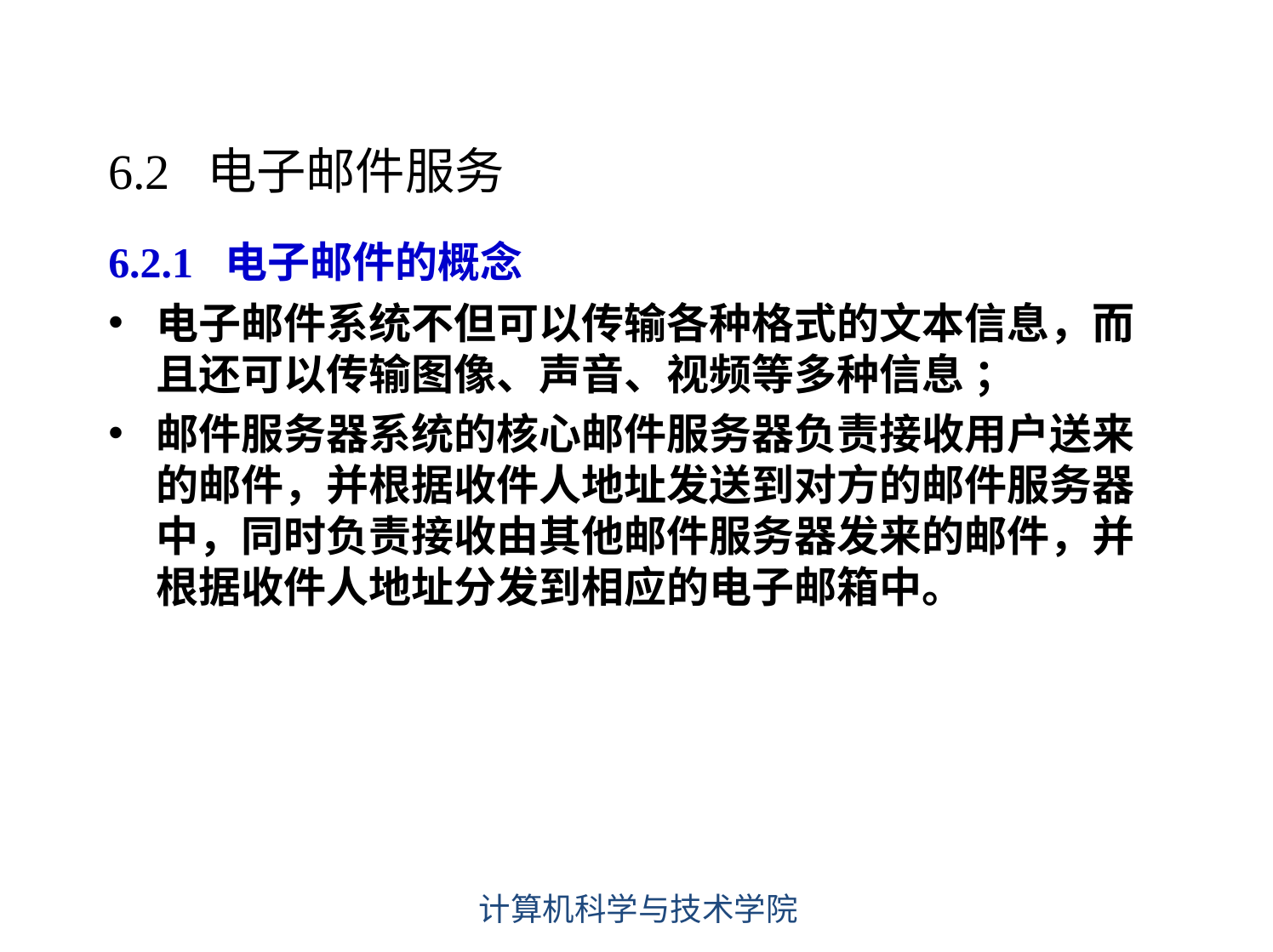

# 6.2  电子邮件服务
6.2.1  电子邮件的概念
电子邮件系统不但可以传输各种格式的文本信息，而且还可以传输图像、声音、视频等多种信息 ；
邮件服务器系统的核心邮件服务器负责接收用户送来的邮件，并根据收件人地址发送到对方的邮件服务器中，同时负责接收由其他邮件服务器发来的邮件，并根据收件人地址分发到相应的电子邮箱中。
计算机科学与技术学院
20